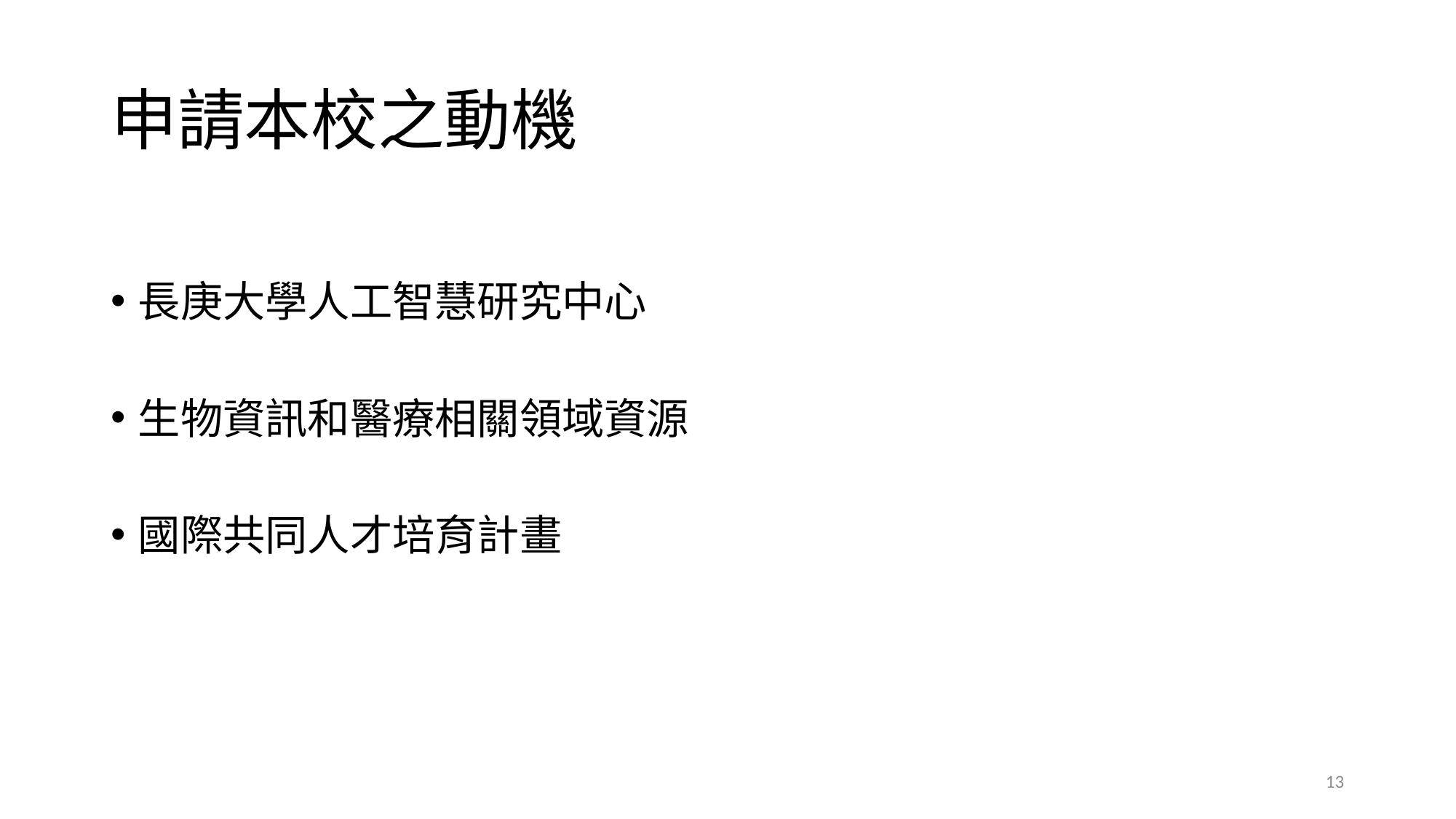

# 申請本校之動機
長庚大學人工智慧研究中心
生物資訊和醫療相關領域資源
國際共同人才培育計畫
13